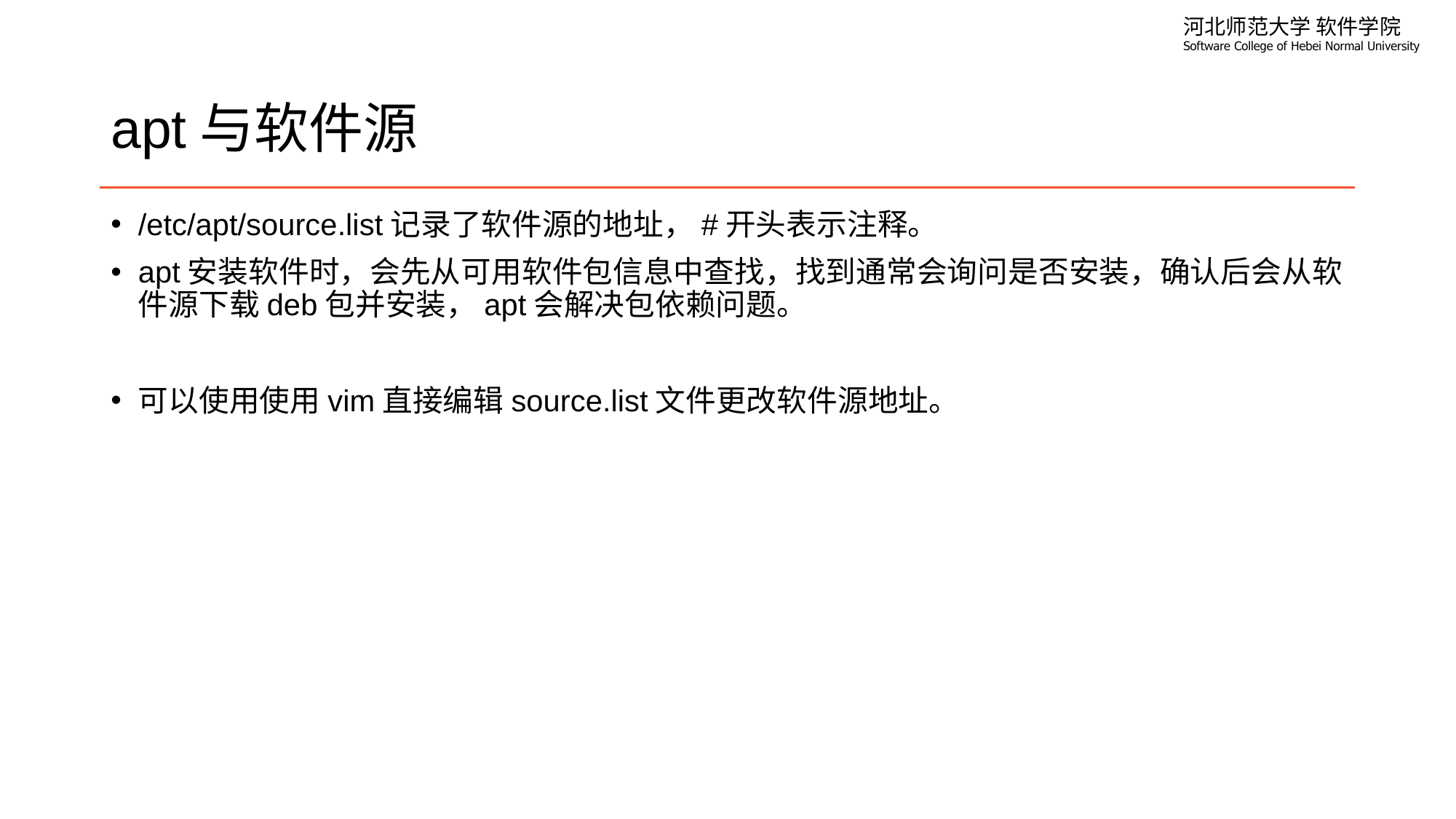

# apt与软件源
/etc/apt/source.list记录了软件源的地址，#开头表示注释。
apt安装软件时，会先从可用软件包信息中查找，找到通常会询问是否安装，确认后会从软件源下载deb包并安装，apt会解决包依赖问题。

可以使用使用vim直接编辑source.list文件更改软件源地址。